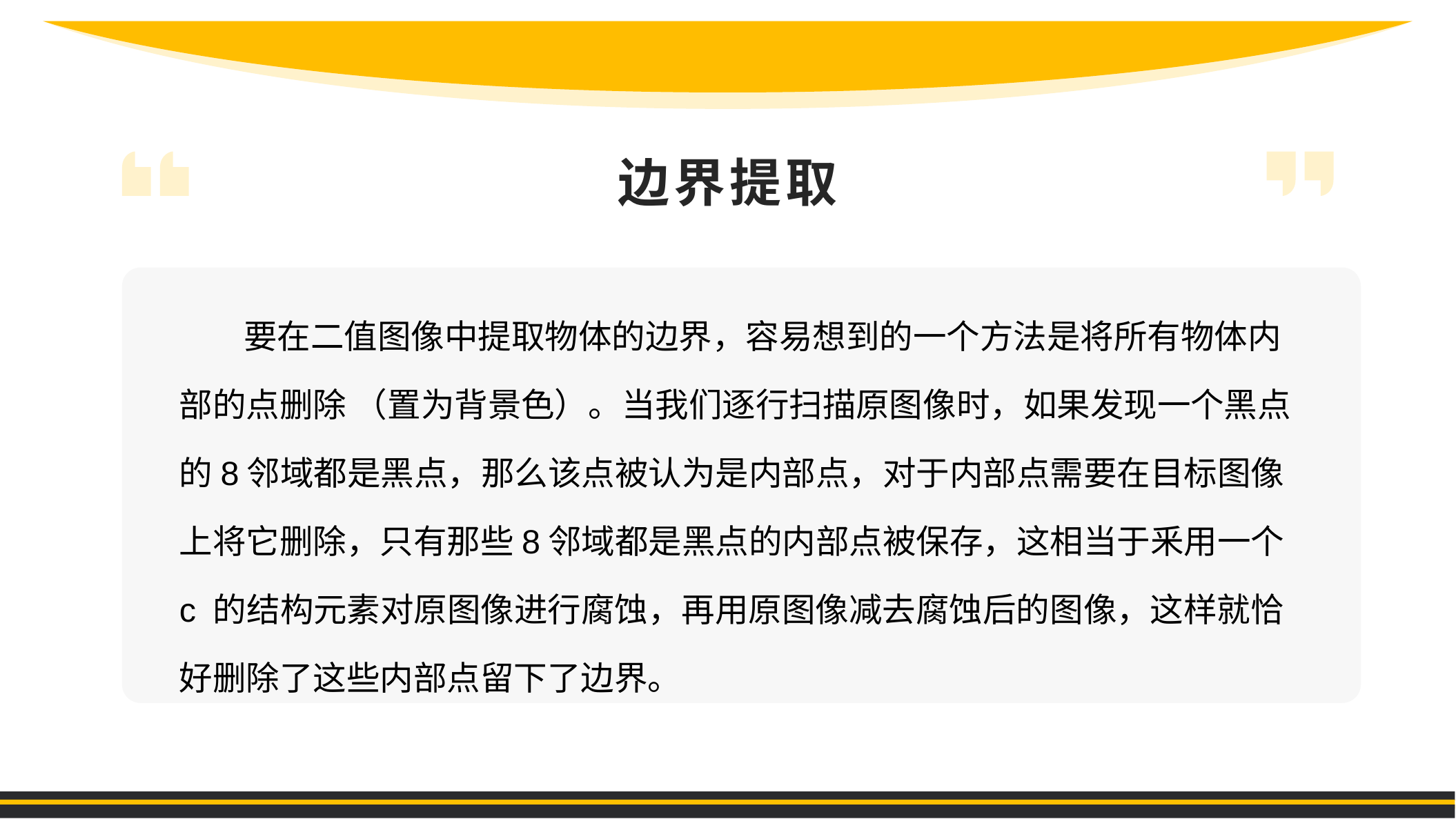

边界提取

      要在二值图像中提取物体的边界，容易想到的一个方法是将所有物体内部的点删除 （置为背景色）。当我们逐行扫描原图像时，如果发现一个黑点的8邻域都是黑点，那么该点被认为是内部点，对于内部点需要在目标图像上将它删除，只有那些8邻域都是黑点的内部点被保存，这相当于釆用一个c 的结构元素对原图像进行腐蚀，再用原图像减去腐蚀后的图像，这样就恰好删除了这些内部点留下了边界。